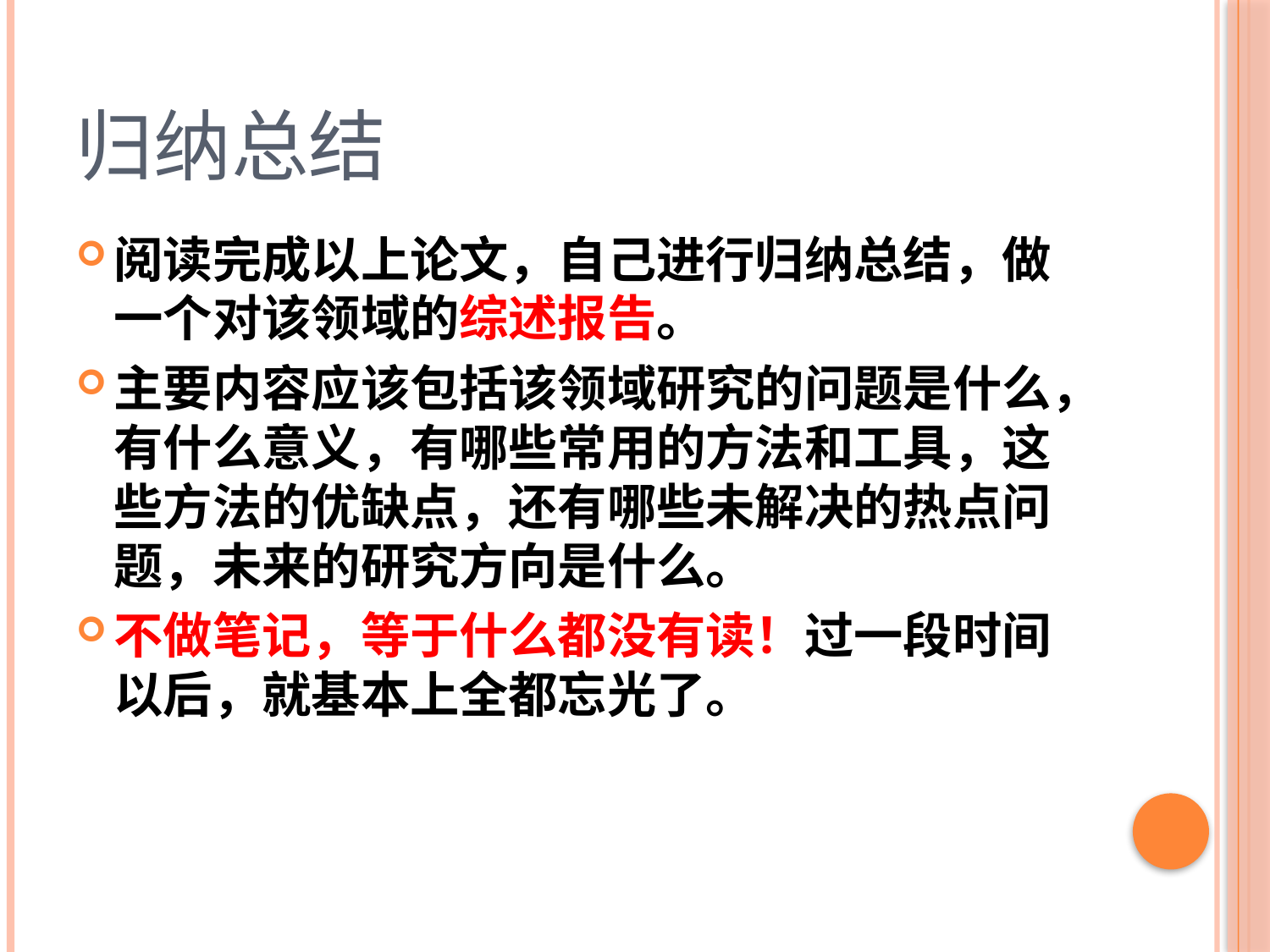

# 归纳总结
阅读完成以上论文，自己进行归纳总结，做一个对该领域的综述报告。
主要内容应该包括该领域研究的问题是什么，有什么意义，有哪些常用的方法和工具，这些方法的优缺点，还有哪些未解决的热点问题，未来的研究方向是什么。
不做笔记，等于什么都没有读！过一段时间以后，就基本上全都忘光了。